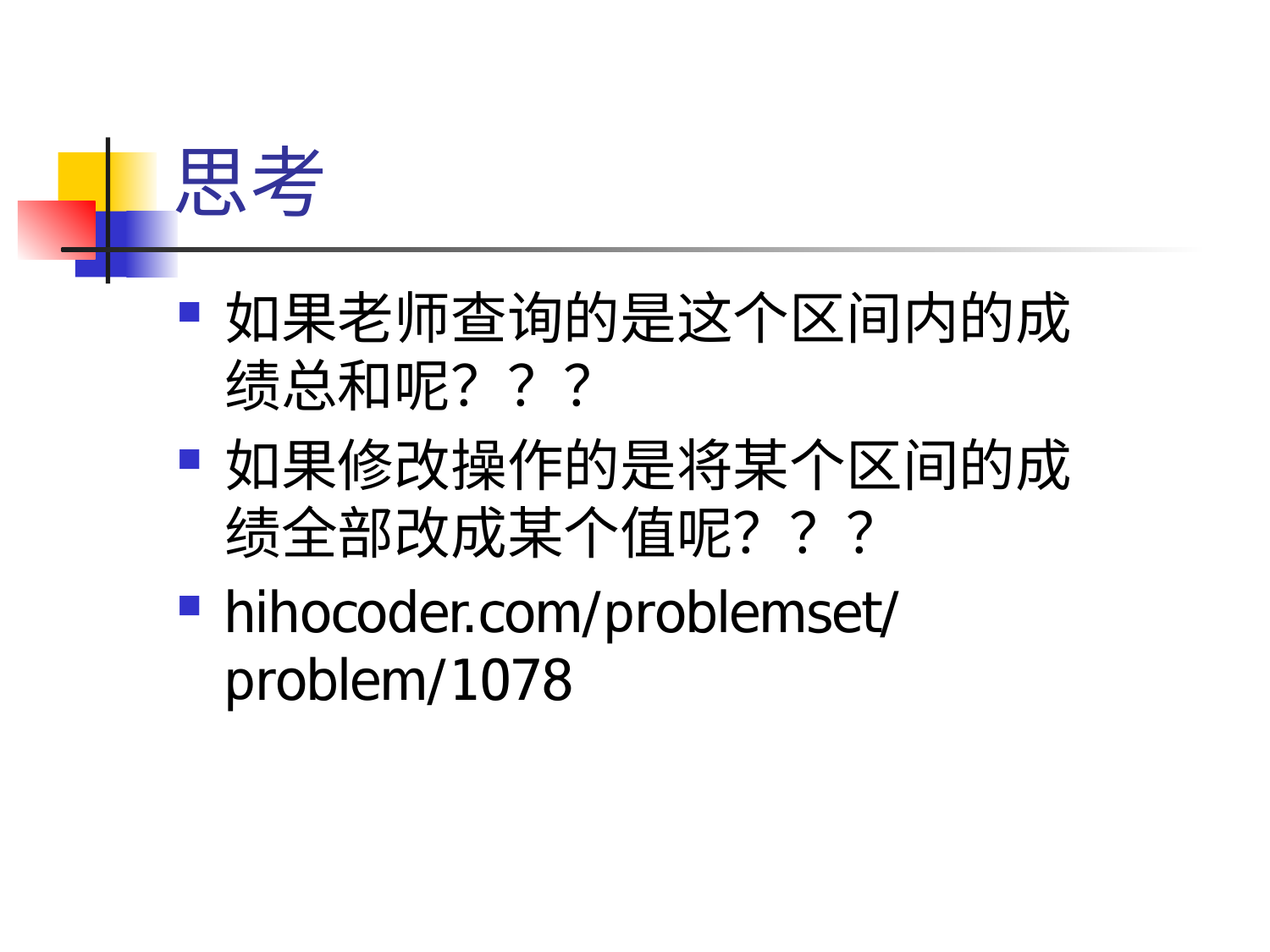

# 思考
如果老师查询的是这个区间内的成绩总和呢？？？
如果修改操作的是将某个区间的成绩全部改成某个值呢？？？
hihocoder.com/problemset/problem/1078